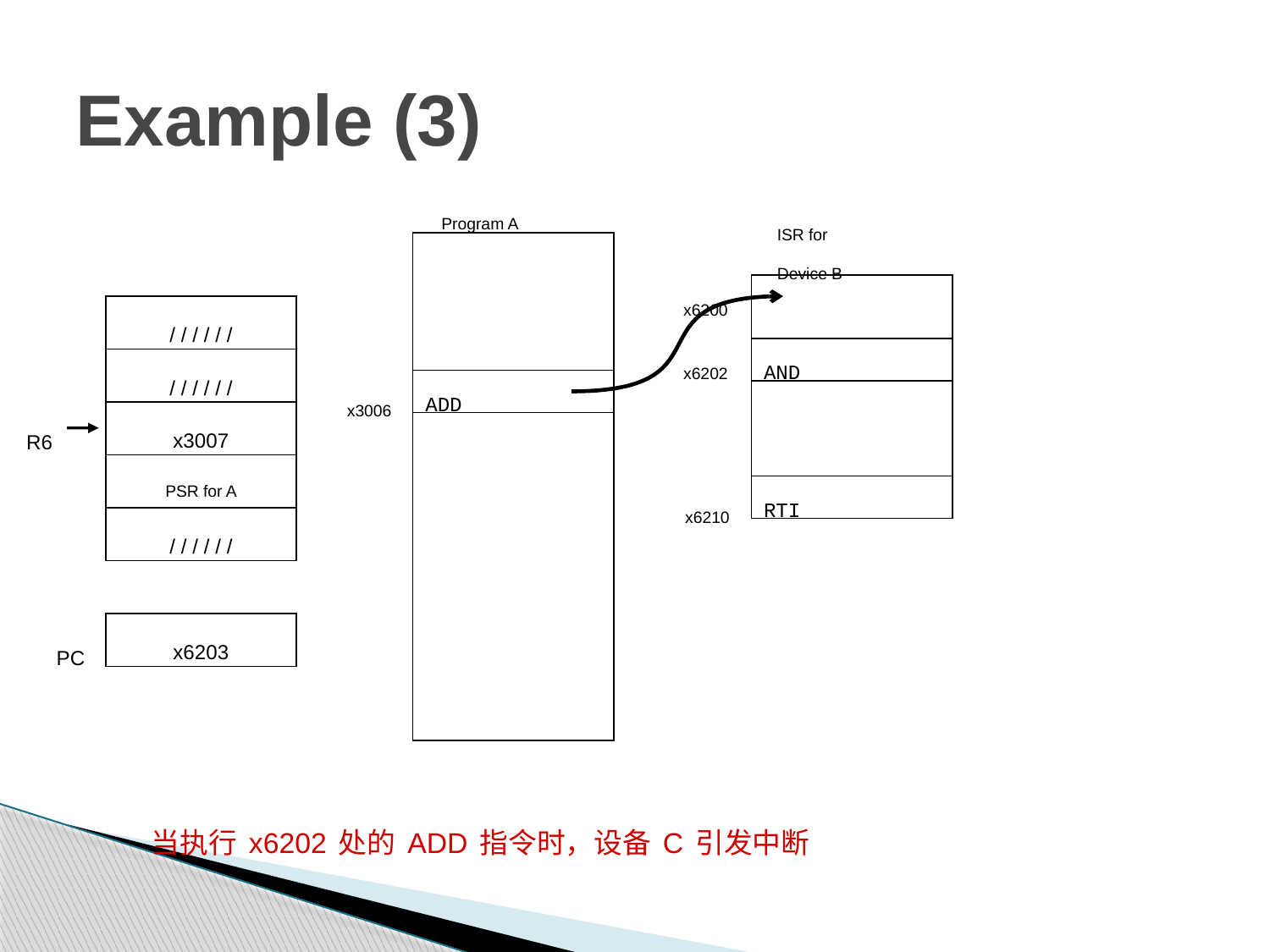

# Example (3)
Program A
ISR for
Device B

x6200

/ / / / / /
x6202
AND
/ / / / / /
ADD
x3006
R6
x3007

PSR for A
RTI
x6210
/ / / / / /
x6203
PC
当执行x6202处的ADD指令时，设备C引发中断